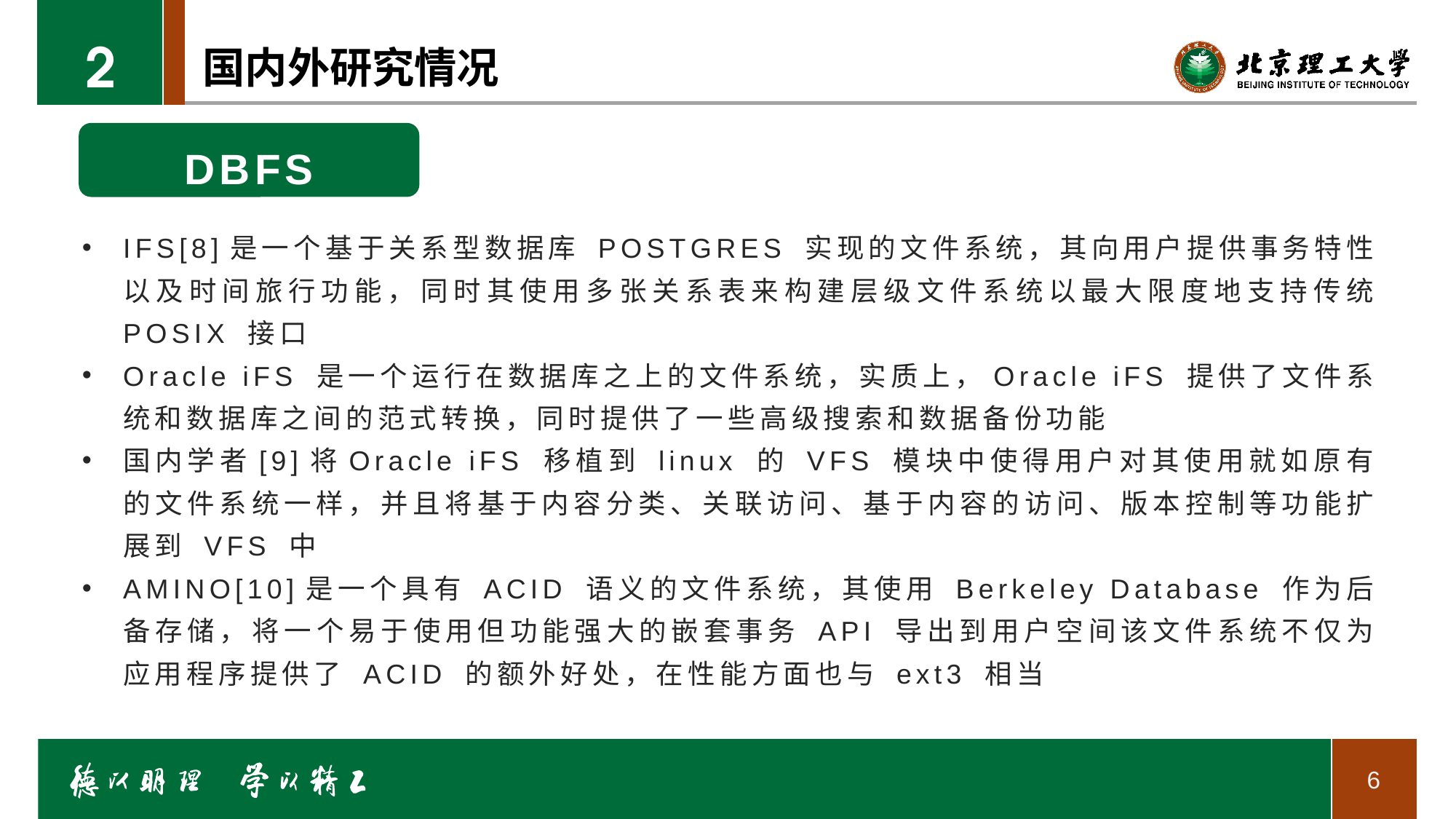

2
# 国内外研究情况
DBFS
IFS[8]是一个基于关系型数据库 POSTGRES 实现的文件系统，其向用户提供事务特性以及时间旅行功能，同时其使用多张关系表来构建层级文件系统以最大限度地支持传统 POSIX 接口
Oracle iFS 是一个运行在数据库之上的文件系统，实质上，Oracle iFS 提供了文件系统和数据库之间的范式转换，同时提供了一些高级搜索和数据备份功能
国内学者[9]将Oracle iFS 移植到 linux 的 VFS 模块中使得用户对其使用就如原有的文件系统一样，并且将基于内容分类、关联访问、基于内容的访问、版本控制等功能扩展到 VFS 中
AMINO[10]是一个具有 ACID 语义的文件系统，其使用 Berkeley Database 作为后备存储，将一个易于使用但功能强大的嵌套事务 API 导出到用户空间该文件系统不仅为应用程序提供了 ACID 的额外好处，在性能方面也与 ext3 相当